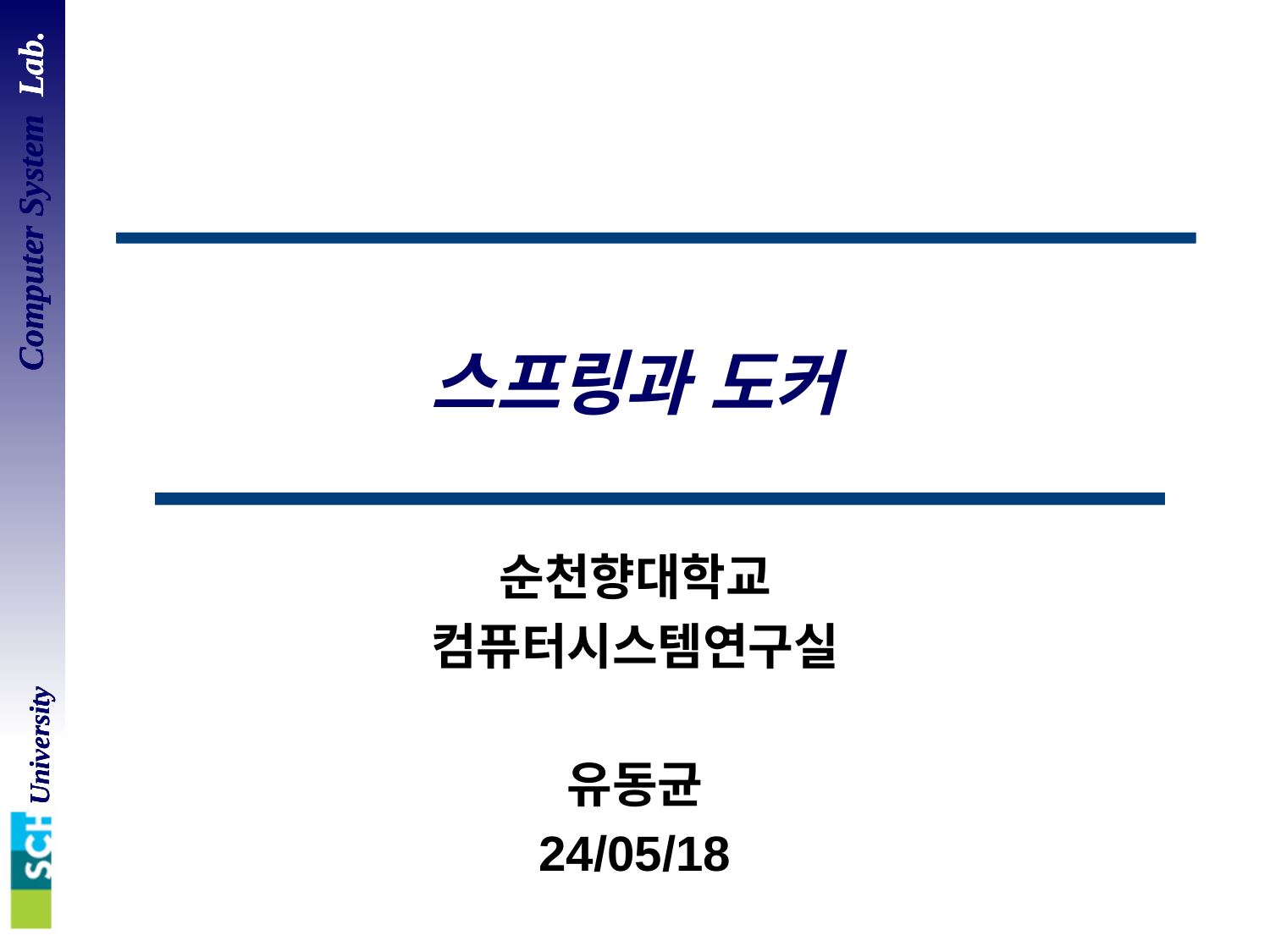

# 스프링과 도커
순천향대학교
컴퓨터시스템연구실

유동균
24/05/18